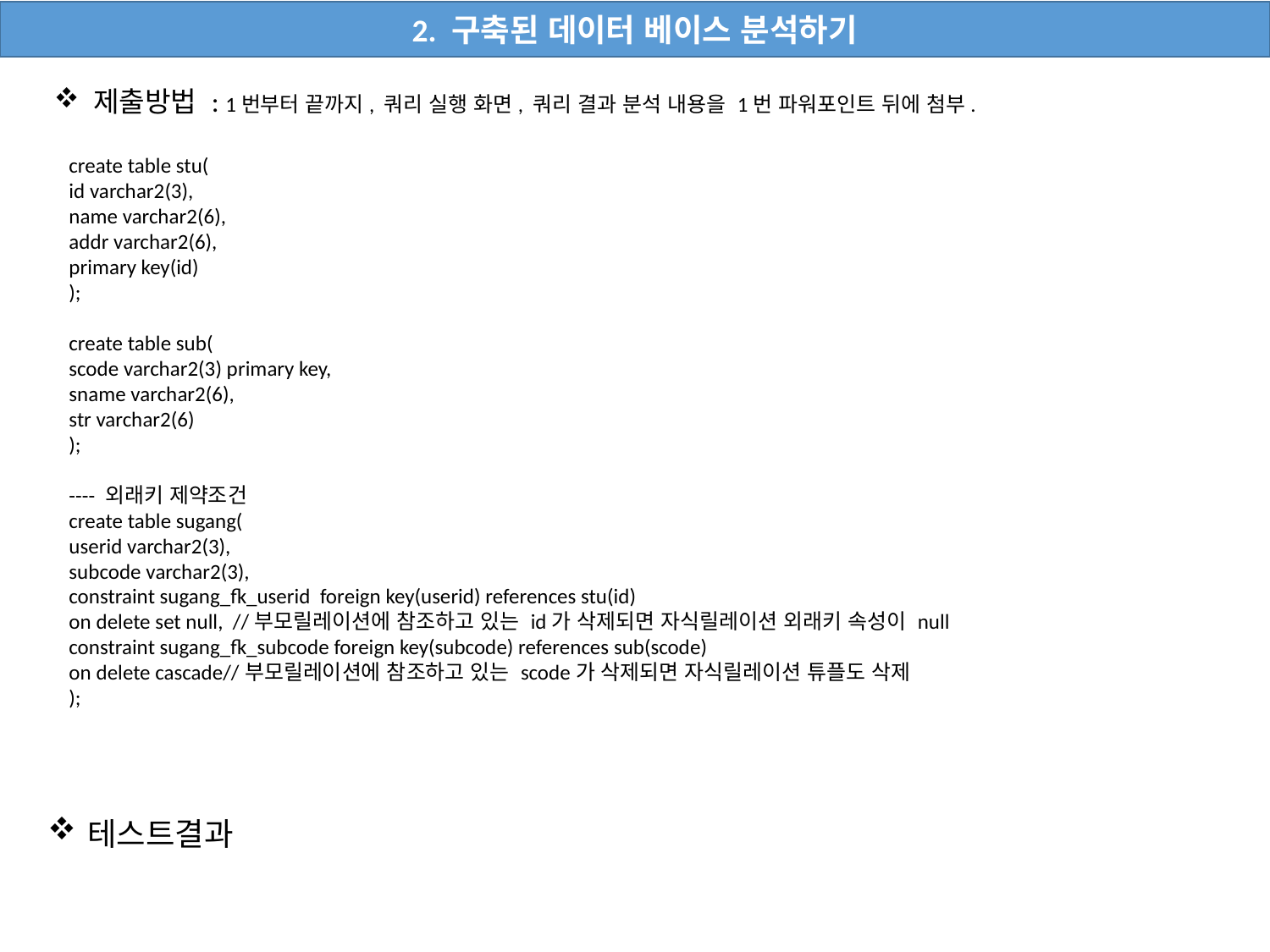

2. 구축된 데이터 베이스 분석하기
제출방법 : 1번부터 끝까지, 쿼리 실행 화면, 쿼리 결과 분석 내용을 1번 파워포인트 뒤에 첨부.
create table stu(
id varchar2(3),
name varchar2(6),
addr varchar2(6),
primary key(id)
);

create table sub(
scode varchar2(3) primary key,
sname varchar2(6),
str varchar2(6)
);

---- 외래키 제약조건
create table sugang(
userid varchar2(3),
subcode varchar2(3),
constraint sugang_fk_userid  foreign key(userid) references stu(id)
on delete set null,  //부모릴레이션에 참조하고 있는 id가 삭제되면 자식릴레이션 외래키 속성이 null
constraint sugang_fk_subcode foreign key(subcode) references sub(scode)
on delete cascade//부모릴레이션에 참조하고 있는 scode가 삭제되면 자식릴레이션 튜플도 삭제
);
테스트결과